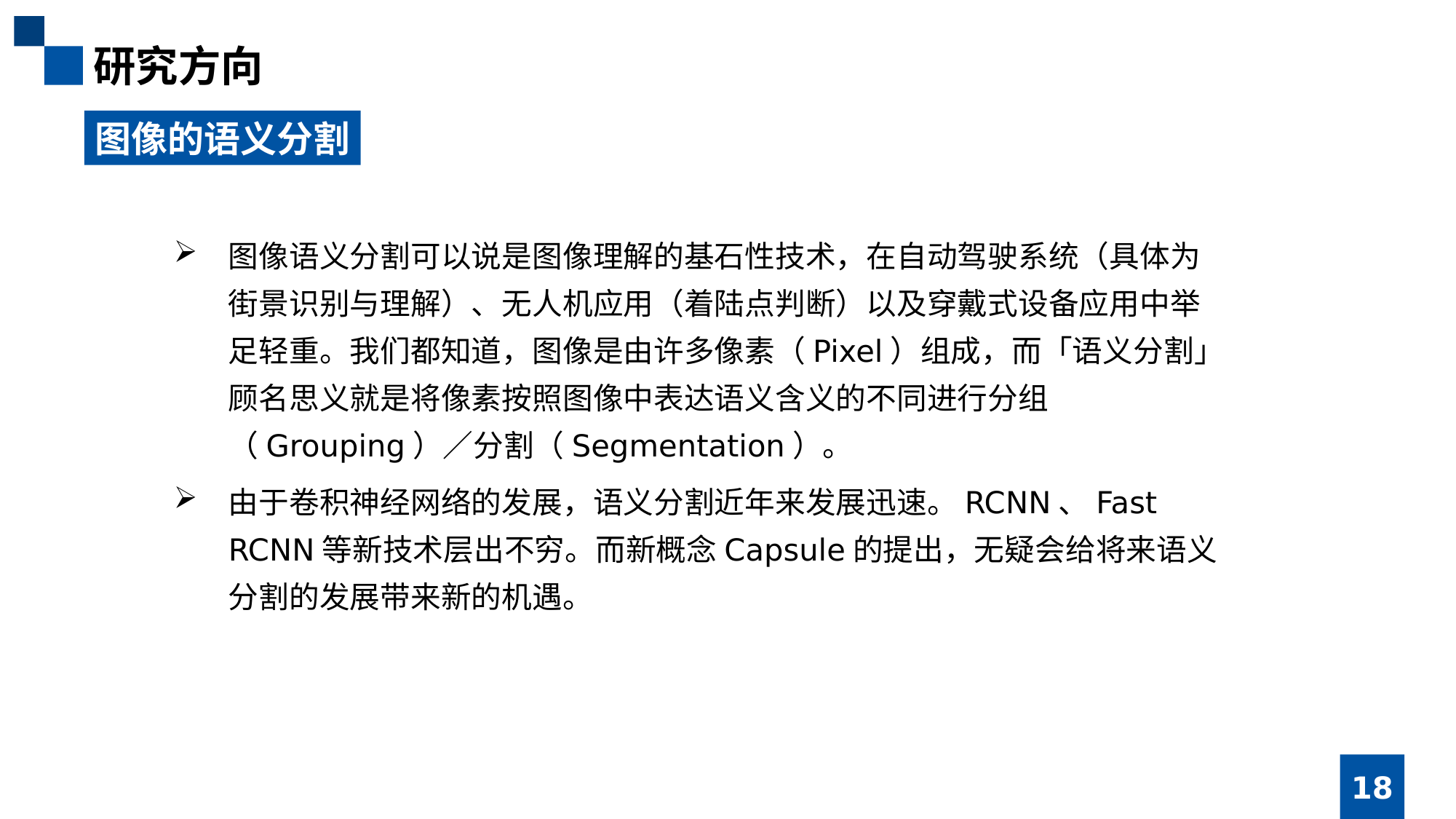

研究方向
图像的语义分割
图像语义分割可以说是图像理解的基石性技术，在自动驾驶系统（具体为街景识别与理解）、无人机应用（着陆点判断）以及穿戴式设备应用中举足轻重。我们都知道，图像是由许多像素（Pixel）组成，而「语义分割」顾名思义就是将像素按照图像中表达语义含义的不同进行分组（Grouping）／分割（Segmentation）。
由于卷积神经网络的发展，语义分割近年来发展迅速。RCNN、Fast RCNN等新技术层出不穷。而新概念Capsule的提出，无疑会给将来语义分割的发展带来新的机遇。
18